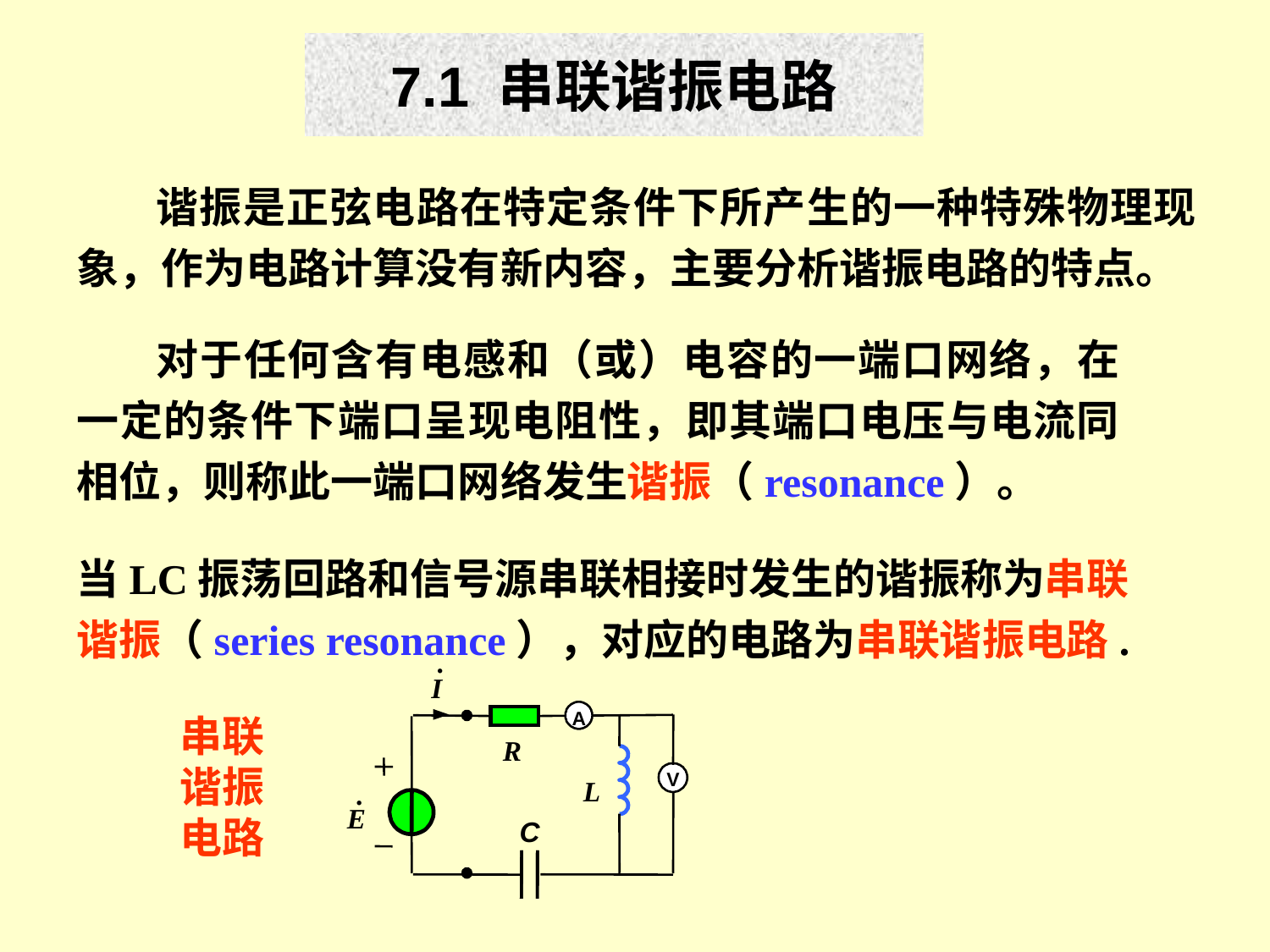

# 7.1 串联谐振电路
谐振是正弦电路在特定条件下所产生的一种特殊物理现象，作为电路计算没有新内容，主要分析谐振电路的特点。
对于任何含有电感和（或）电容的一端口网络，在一定的条件下端口呈现电阻性，即其端口电压与电流同相位，则称此一端口网络发生谐振（resonance）。

当LC振荡回路和信号源串联相接时发生的谐振称为串联谐振（series resonance），对应的电路为串联谐振电路.

.
I

A

R

V
L
.

E

C

串联谐振电路